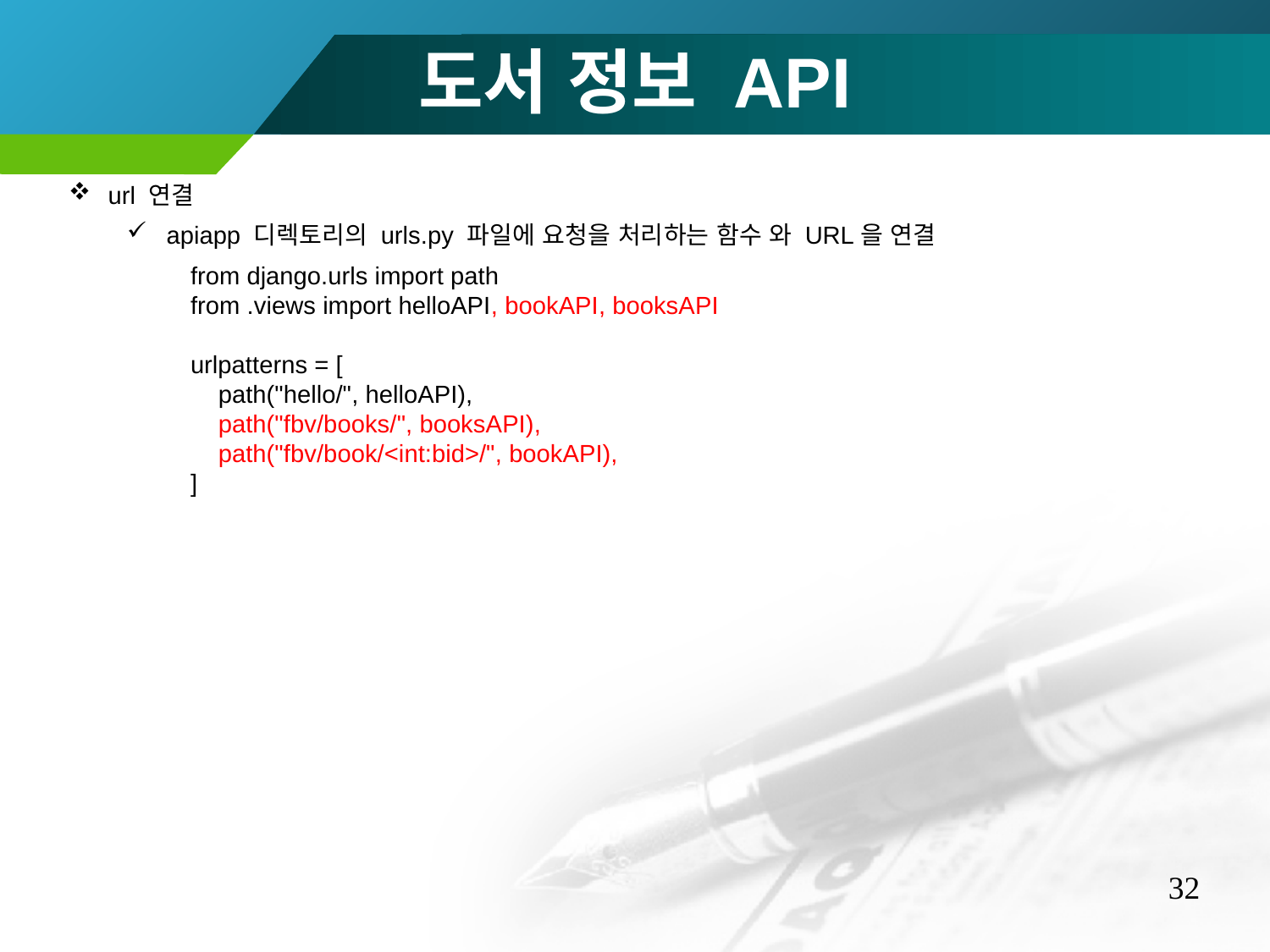

도서 정보 API
url 연결
apiapp 디렉토리의 urls.py 파일에 요청을 처리하는 함수 와 URL을 연결
from django.urls import path
from .views import helloAPI, bookAPI, booksAPI

urlpatterns = [
    path("hello/", helloAPI),
    path("fbv/books/", booksAPI),
    path("fbv/book/<int:bid>/", bookAPI),
]
32